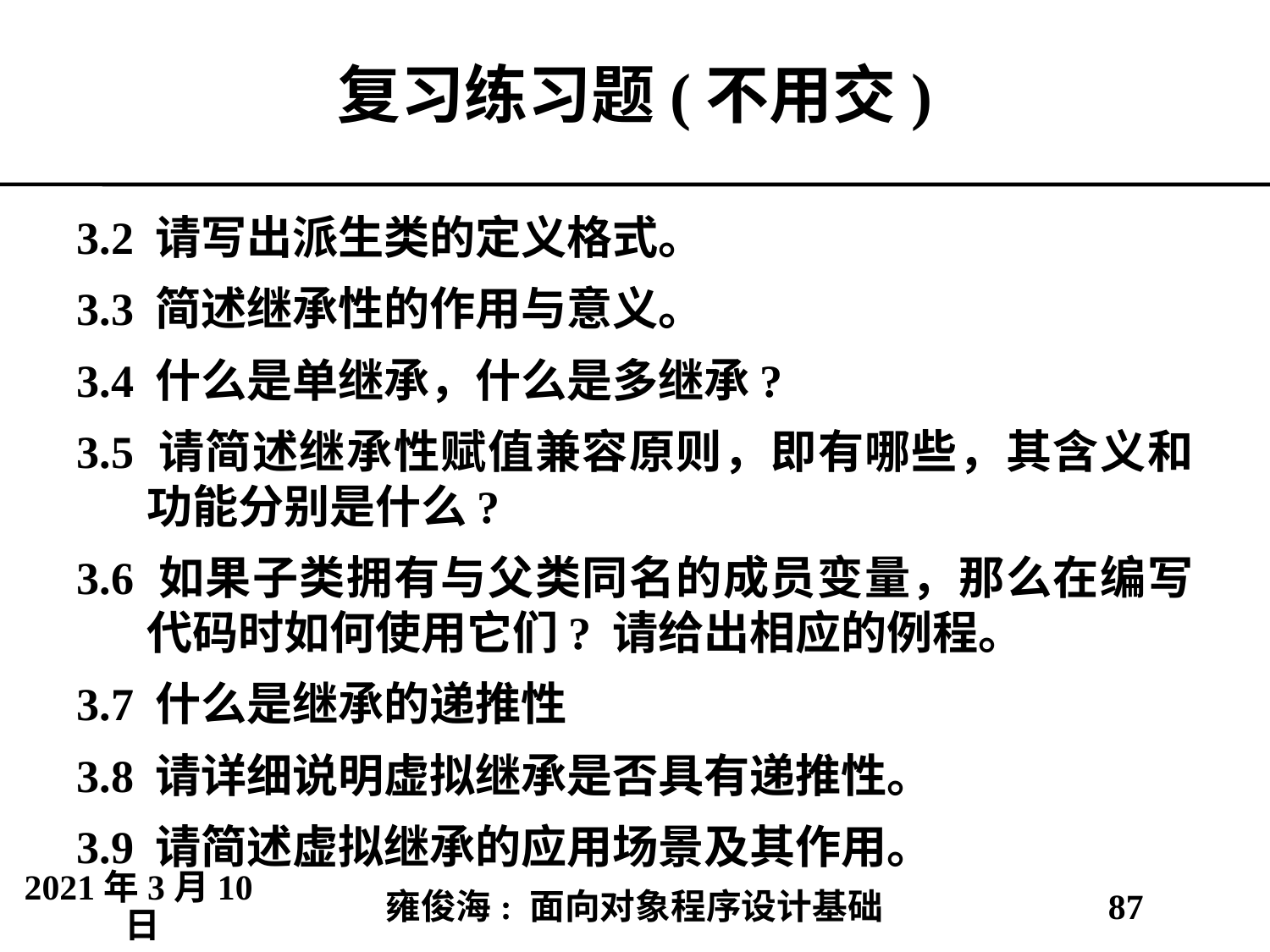

# 复习练习题(不用交)

3.2 请写出派生类的定义格式。
3.3 简述继承性的作用与意义。
3.4 什么是单继承，什么是多继承?
3.5 请简述继承性赋值兼容原则，即有哪些，其含义和功能分别是什么?
3.6 如果子类拥有与父类同名的成员变量，那么在编写代码时如何使用它们? 请给出相应的例程。
3.7 什么是继承的递推性
3.8 请详细说明虚拟继承是否具有递推性。
3.9 请简述虚拟继承的应用场景及其作用。
2021年3月10日
雍俊海: 面向对象程序设计基础
87